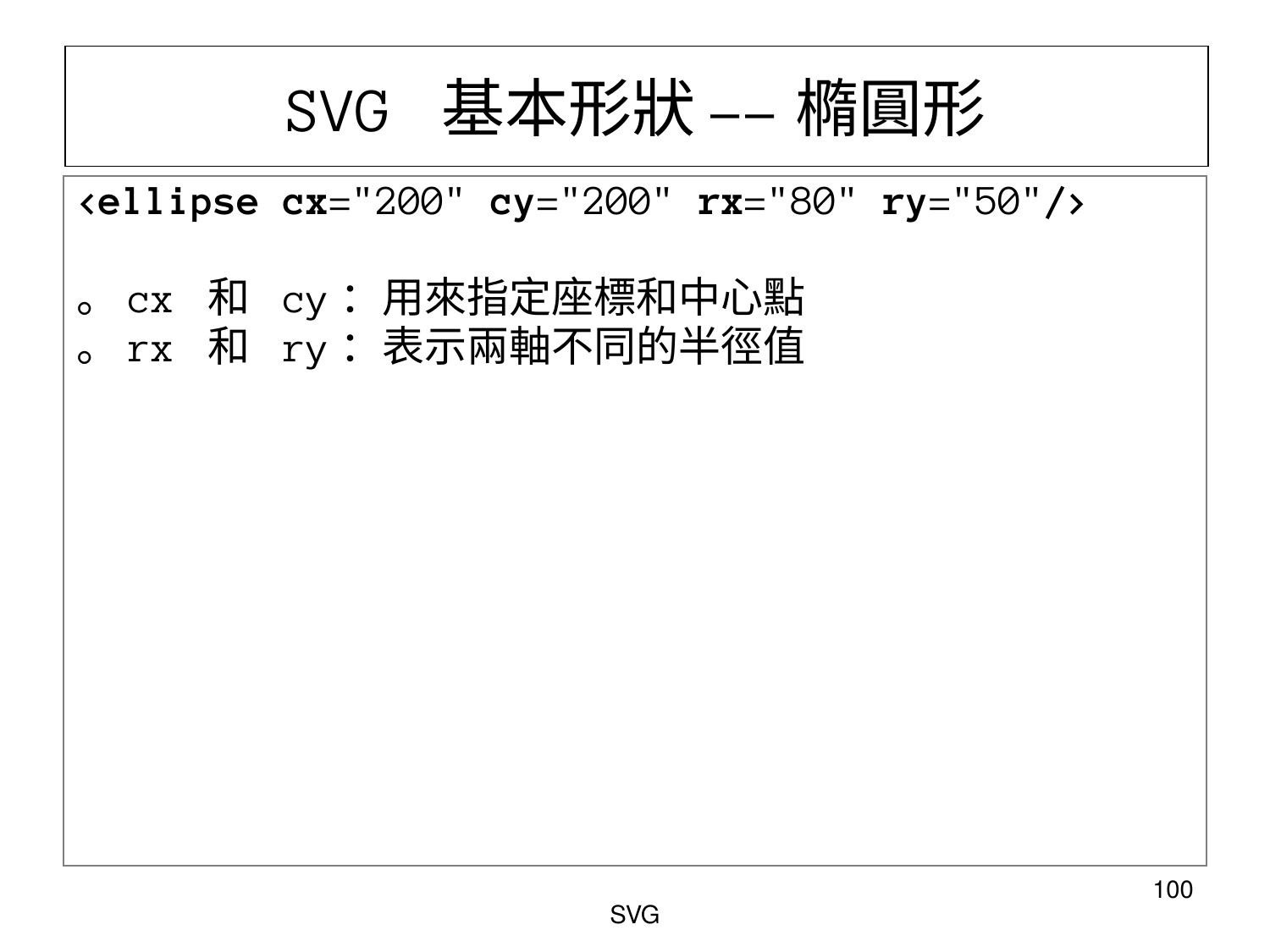

# SVG 基本形狀--橢圓形
<ellipse cx="200" cy="200" rx="80" ry="50"/>

。cx 和 cy：用來指定座標和中心點
。rx 和 ry：表示兩軸不同的半徑值

100
SVG